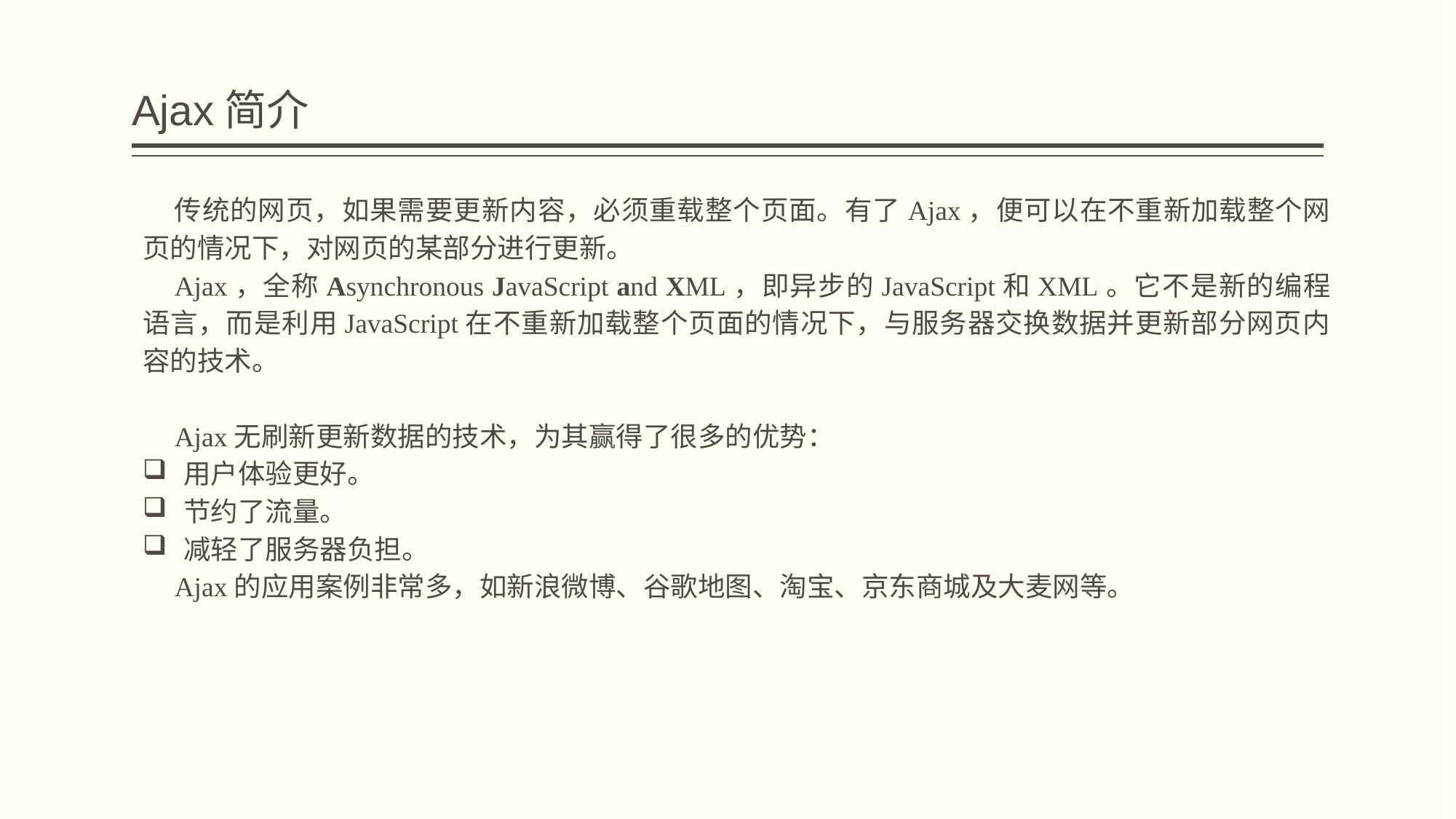

# Ajax简介
传统的网页，如果需要更新内容，必须重载整个页面。有了Ajax，便可以在不重新加载整个网页的情况下，对网页的某部分进行更新。
Ajax，全称Asynchronous JavaScript and XML，即异步的JavaScript和XML。它不是新的编程语言，而是利用JavaScript在不重新加载整个页面的情况下，与服务器交换数据并更新部分网页内容的技术。

Ajax无刷新更新数据的技术，为其赢得了很多的优势：
用户体验更好。
节约了流量。
减轻了服务器负担。
Ajax的应用案例非常多，如新浪微博、谷歌地图、淘宝、京东商城及大麦网等。